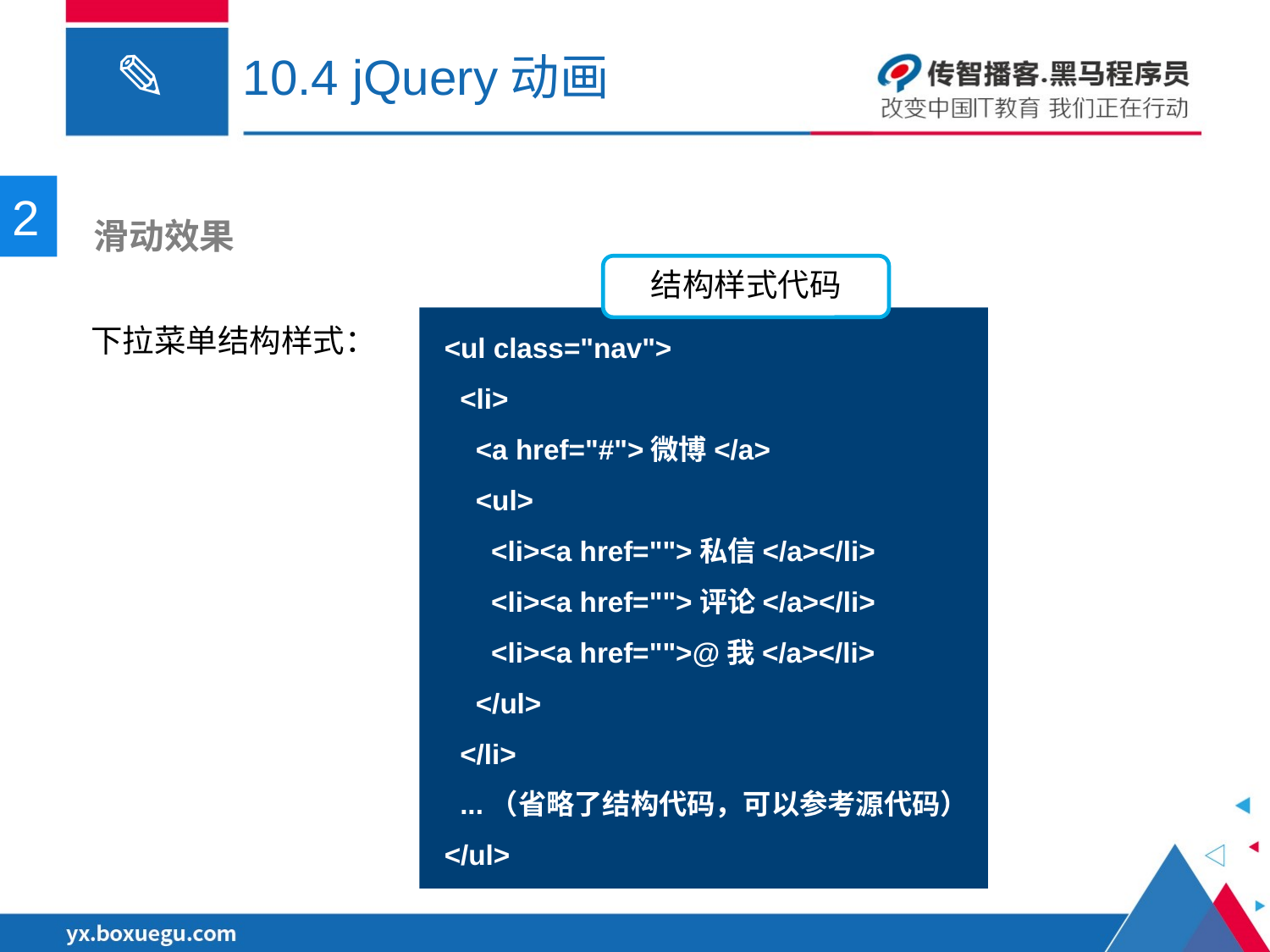

# 10.4 jQuery动画

2
  滑动效果
结构样式代码
下拉菜单结构样式：
<ul class="nav">
  <li>
    <a href="#">微博</a>
    <ul>
      <li><a href="">私信</a></li>
      <li><a href="">评论</a></li>
      <li><a href="">@我</a></li>
    </ul>
  </li>
  ...（省略了结构代码，可以参考源代码）
</ul>